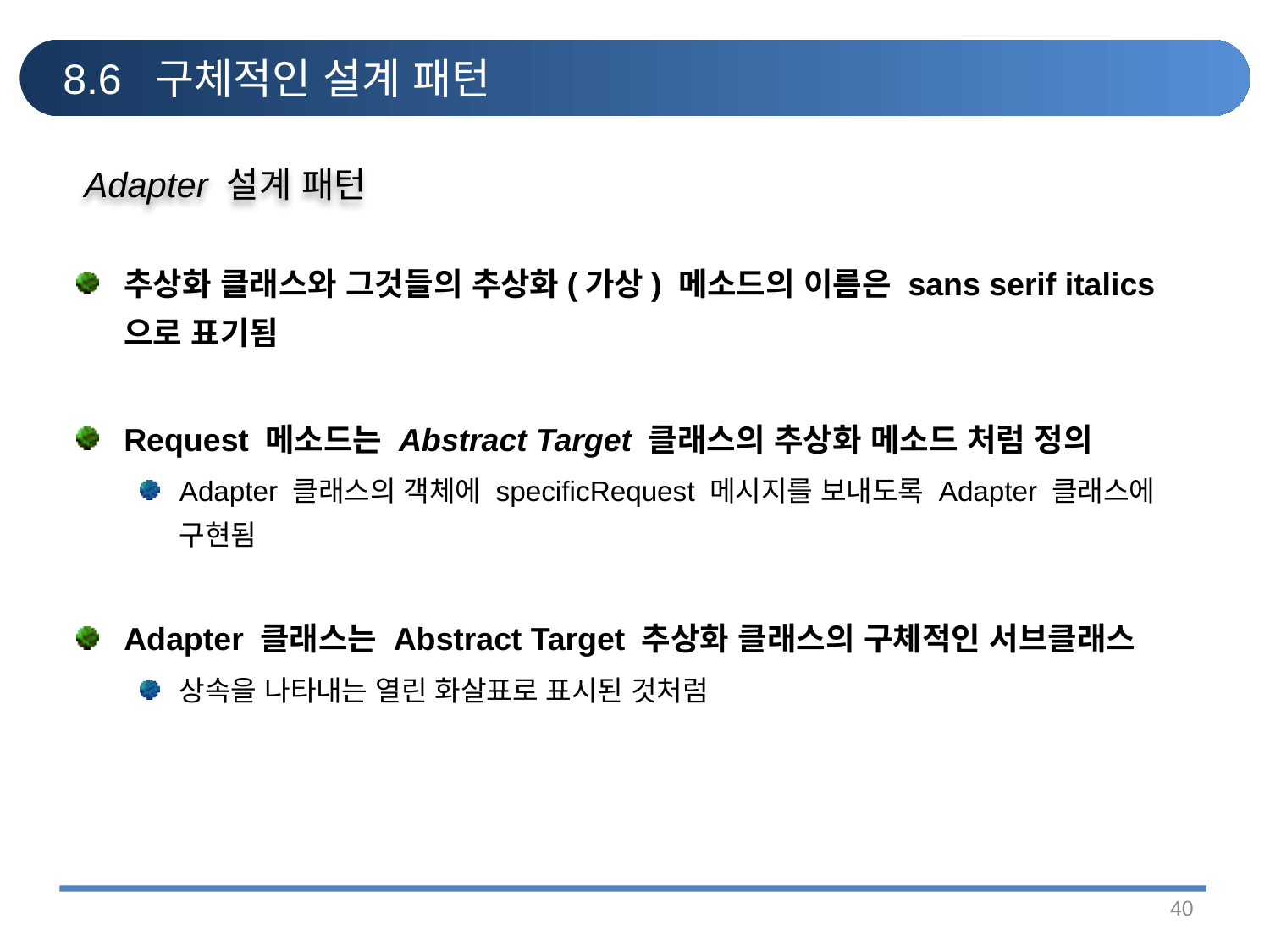

# 8.6  구체적인 설계 패턴
Adapter 설계 패턴
추상화 클래스와 그것들의 추상화(가상) 메소드의 이름은 sans serif italics 으로 표기됨

Request 메소드는 Abstract Target 클래스의 추상화 메소드 처럼 정의
Adapter 클래스의 객체에 specificRequest 메시지를 보내도록 Adapter 클래스에 구현됨

Adapter 클래스는 Abstract Target 추상화 클래스의 구체적인 서브클래스
상속을 나타내는 열린 화살표로 표시된 것처럼

40